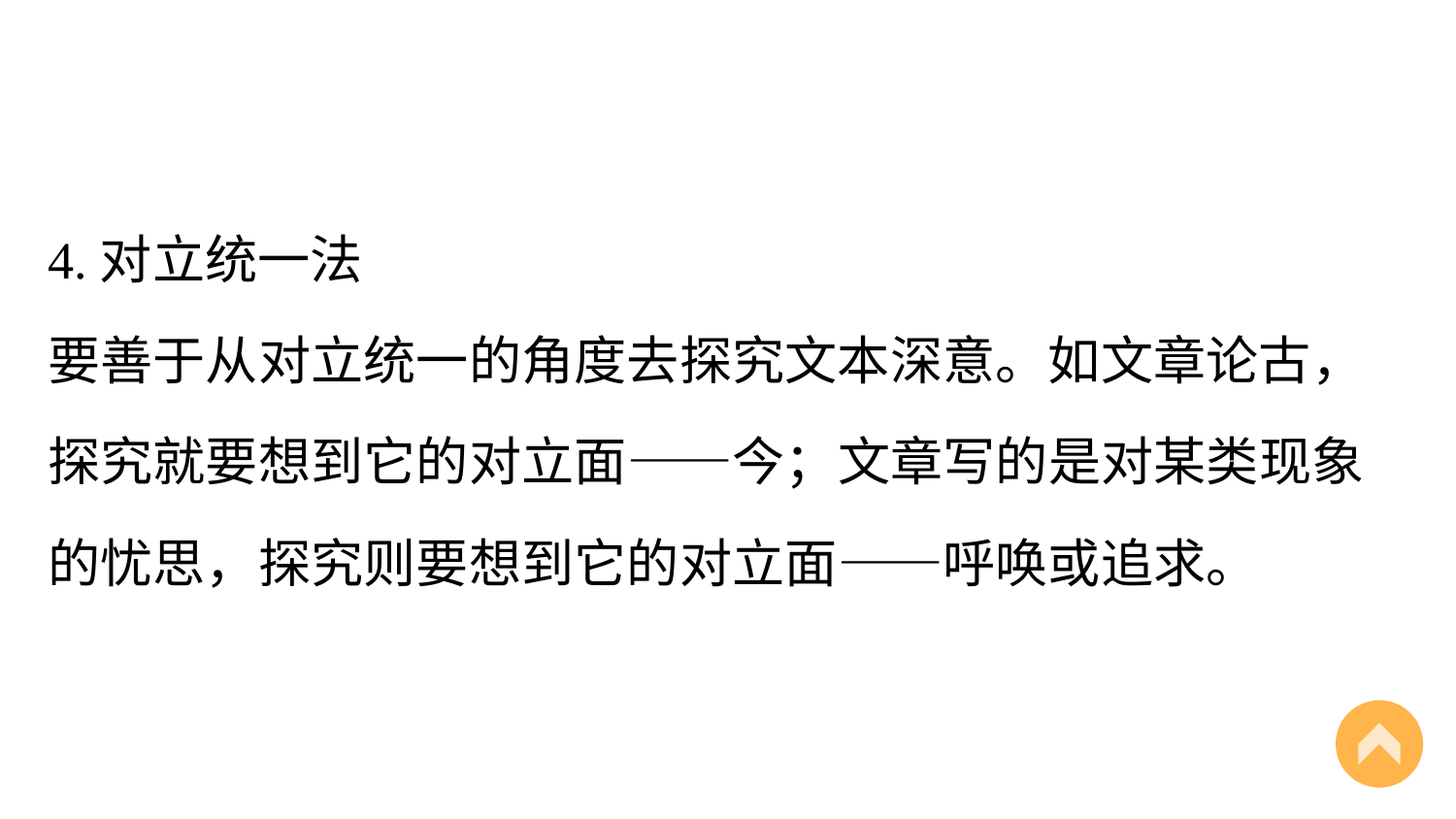

4.对立统一法
要善于从对立统一的角度去探究文本深意。如文章论古，探究就要想到它的对立面——今；文章写的是对某类现象的忧思，探究则要想到它的对立面——呼唤或追求。